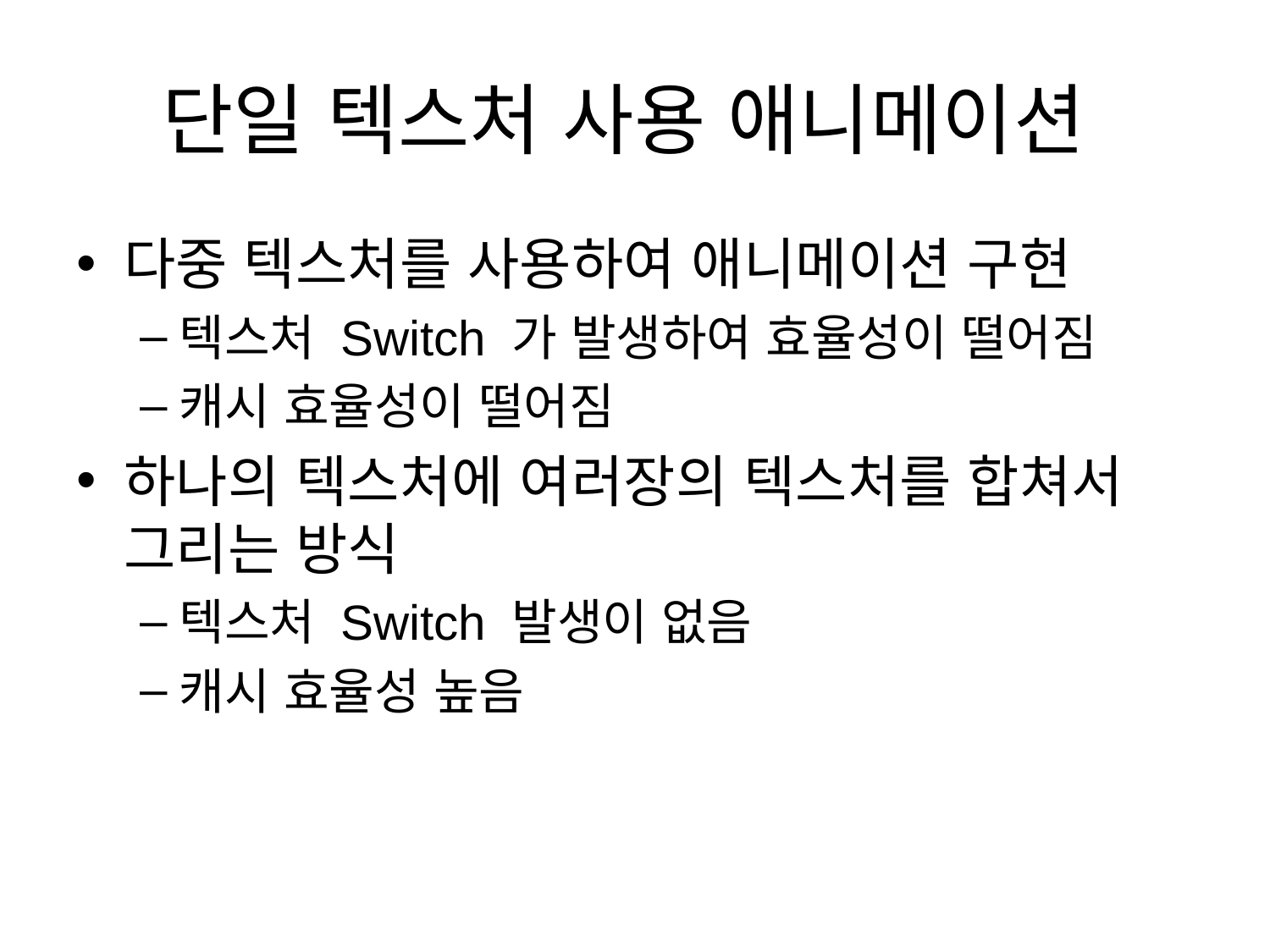

# 단일 텍스처 사용 애니메이션
다중 텍스처를 사용하여 애니메이션 구현
텍스처 Switch 가 발생하여 효율성이 떨어짐
캐시 효율성이 떨어짐
하나의 텍스처에 여러장의 텍스처를 합쳐서 그리는 방식
텍스처 Switch 발생이 없음
캐시 효율성 높음